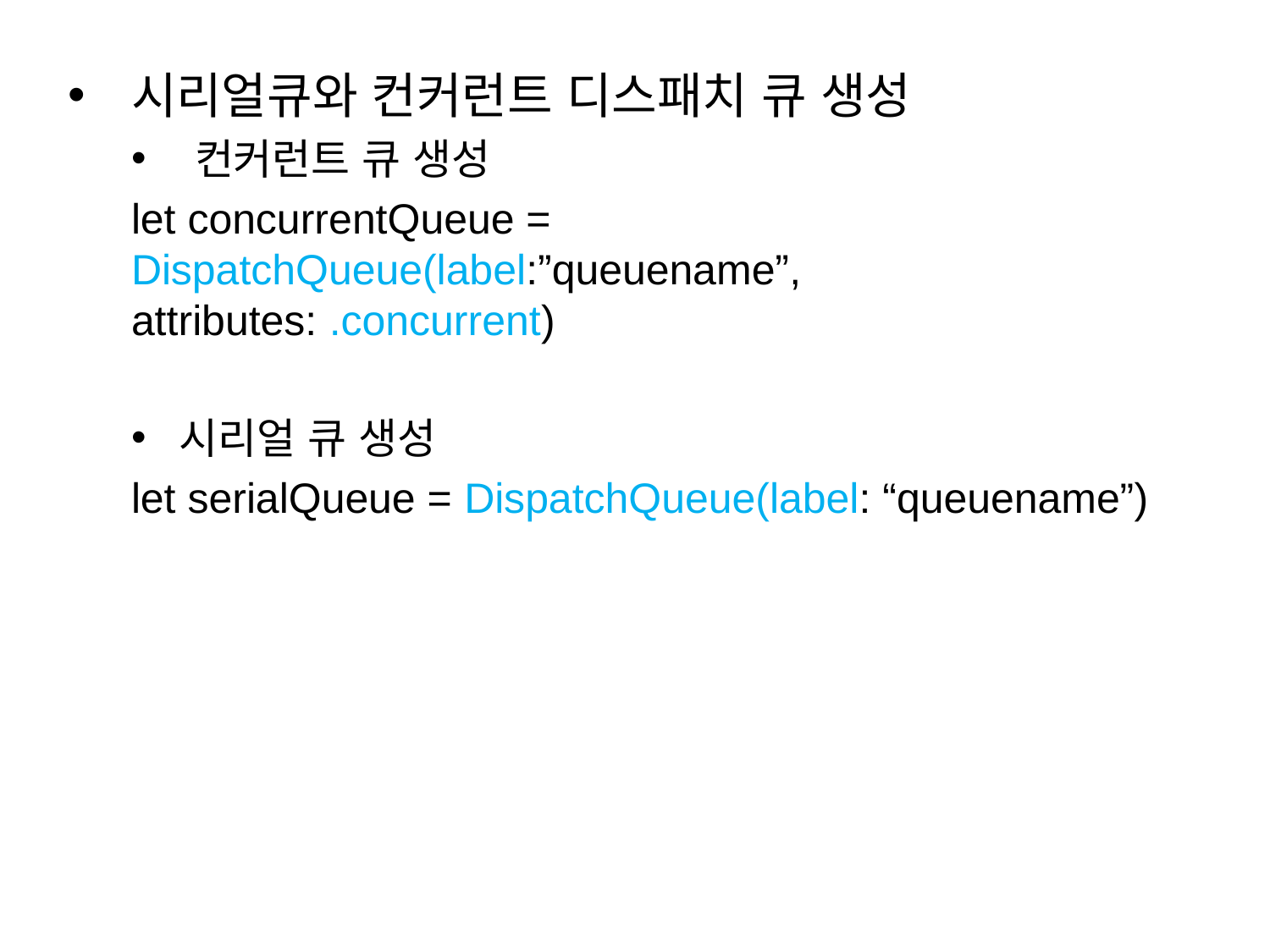

시리얼큐와 컨커런트 디스패치 큐 생성
컨커런트 큐 생성
let concurrentQueue = 	DispatchQueue(label:”queuename”, 		attributes: .concurrent)

시리얼 큐 생성
let serialQueue = DispatchQueue(label: “queuename”)